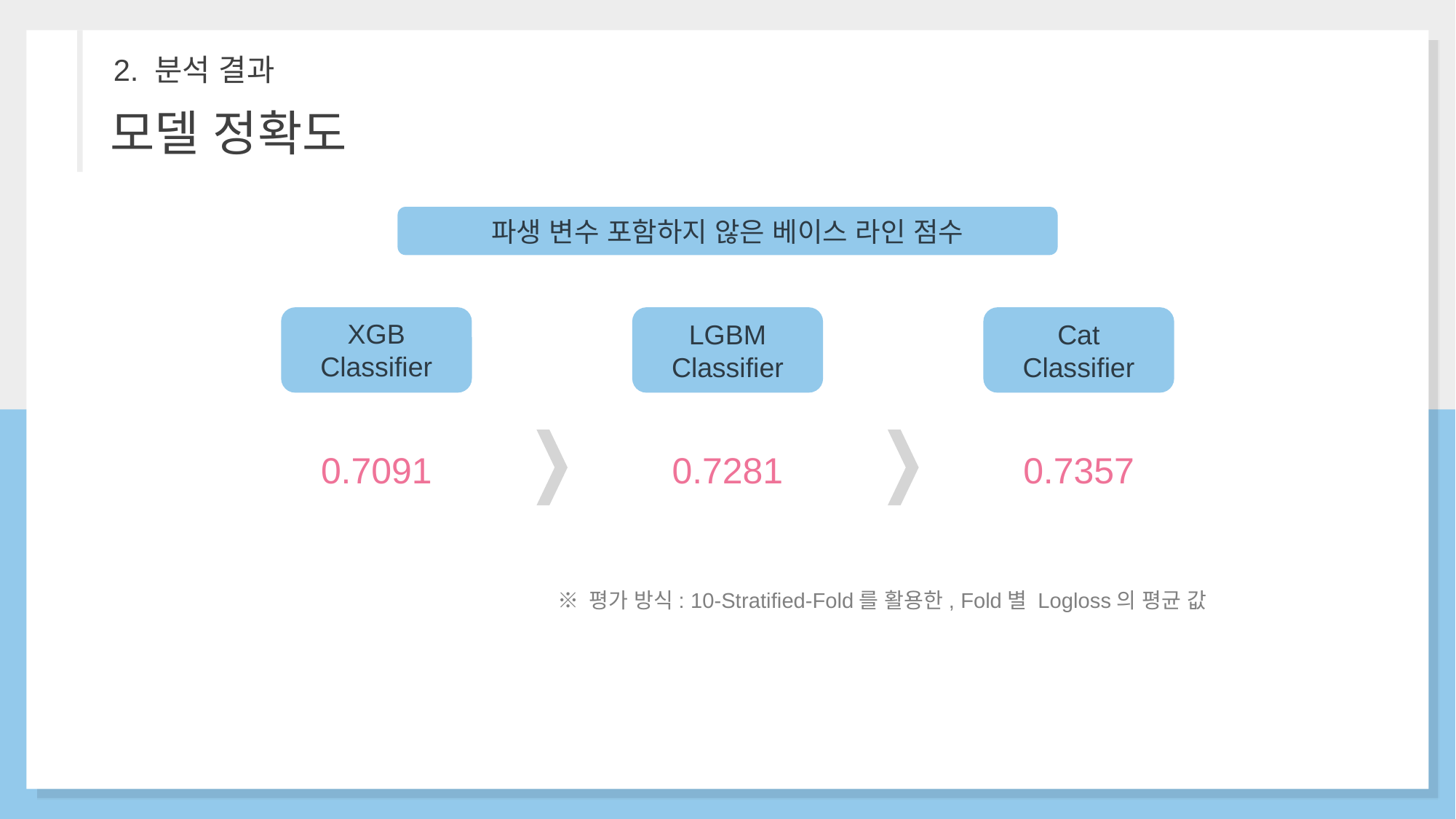

2. 분석 결과
모델 정확도
파생 변수 포함하지 않은 베이스 라인 점수
XGB
Classifier
0.7091
LGBM
Classifier
0.7281
Cat
Classifier
0.7357

※ 평가 방식: 10-Stratified-Fold를 활용한, Fold별 Logloss의 평균 값